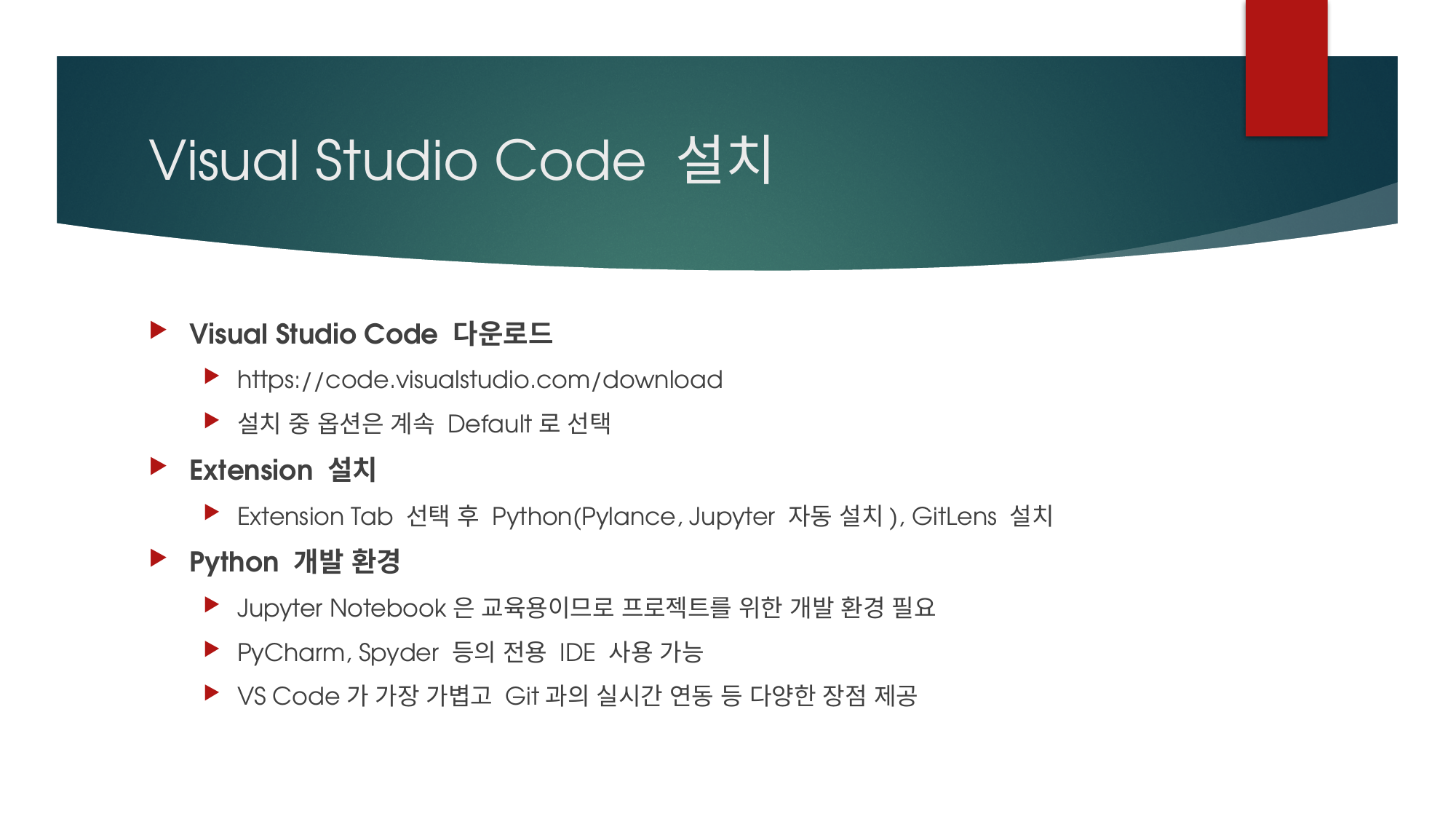

# Visual Studio Code 설치
Visual Studio Code 다운로드
https://code.visualstudio.com/download
설치 중 옵션은 계속 Default로 선택
Extension 설치
Extension Tab 선택 후 Python(Pylance, Jupyter 자동 설치), GitLens 설치
Python 개발 환경
Jupyter Notebook은 교육용이므로 프로젝트를 위한 개발 환경 필요
PyCharm, Spyder 등의 전용 IDE 사용 가능
VS Code가 가장 가볍고 Git과의 실시간 연동 등 다양한 장점 제공